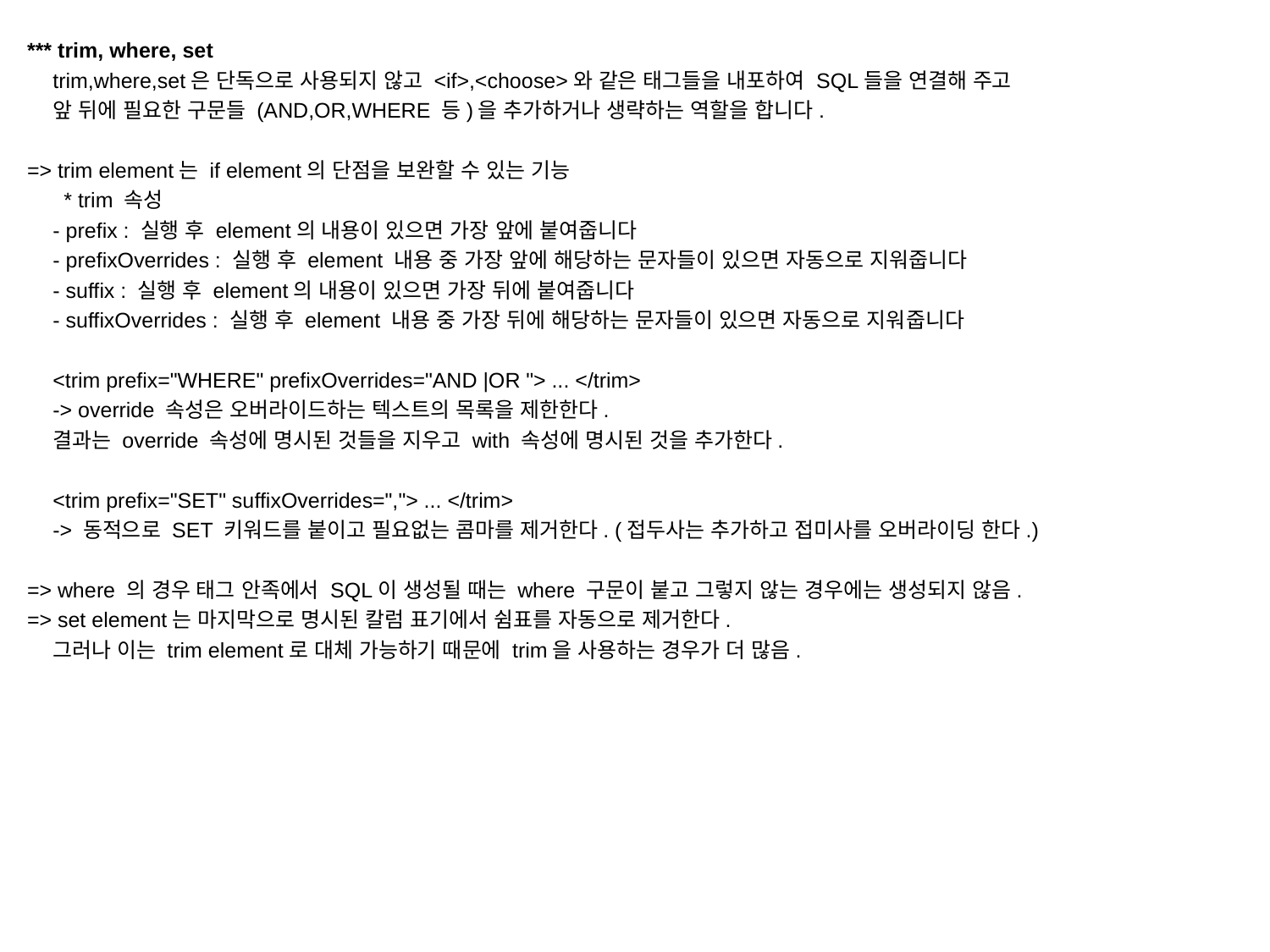

*** trim, where, set
trim,where,set은 단독으로 사용되지 않고 <if>,<choose>와 같은 태그들을 내포하여 SQL들을 연결해 주고
앞 뒤에 필요한 구문들 (AND,OR,WHERE 등)을 추가하거나 생략하는 역할을 합니다.
=> trim element는 if element의 단점을 보완할 수 있는 기능
 * trim 속성
- prefix : 실행 후 element의 내용이 있으면 가장 앞에 붙여줍니다
- prefixOverrides : 실행 후 element 내용 중 가장 앞에 해당하는 문자들이 있으면 자동으로 지워줍니다
- suffix : 실행 후 element의 내용이 있으면 가장 뒤에 붙여줍니다
- suffixOverrides : 실행 후 element 내용 중 가장 뒤에 해당하는 문자들이 있으면 자동으로 지워줍니다
<trim prefix="WHERE" prefixOverrides="AND |OR "> ... </trim>
-> override 속성은 오버라이드하는 텍스트의 목록을 제한한다.
결과는 override 속성에 명시된 것들을 지우고 with 속성에 명시된 것을 추가한다.
<trim prefix="SET" suffixOverrides=","> ... </trim>
-> 동적으로 SET 키워드를 붙이고 필요없는 콤마를 제거한다. (접두사는 추가하고 접미사를 오버라이딩 한다.)

=> where 의 경우 태그 안족에서 SQL이 생성될 때는 where 구문이 붙고 그렇지 않는 경우에는 생성되지 않음.
=> set element는 마지막으로 명시된 칼럼 표기에서 쉼표를 자동으로 제거한다.
그러나 이는 trim element로 대체 가능하기 때문에 trim을 사용하는 경우가 더 많음.